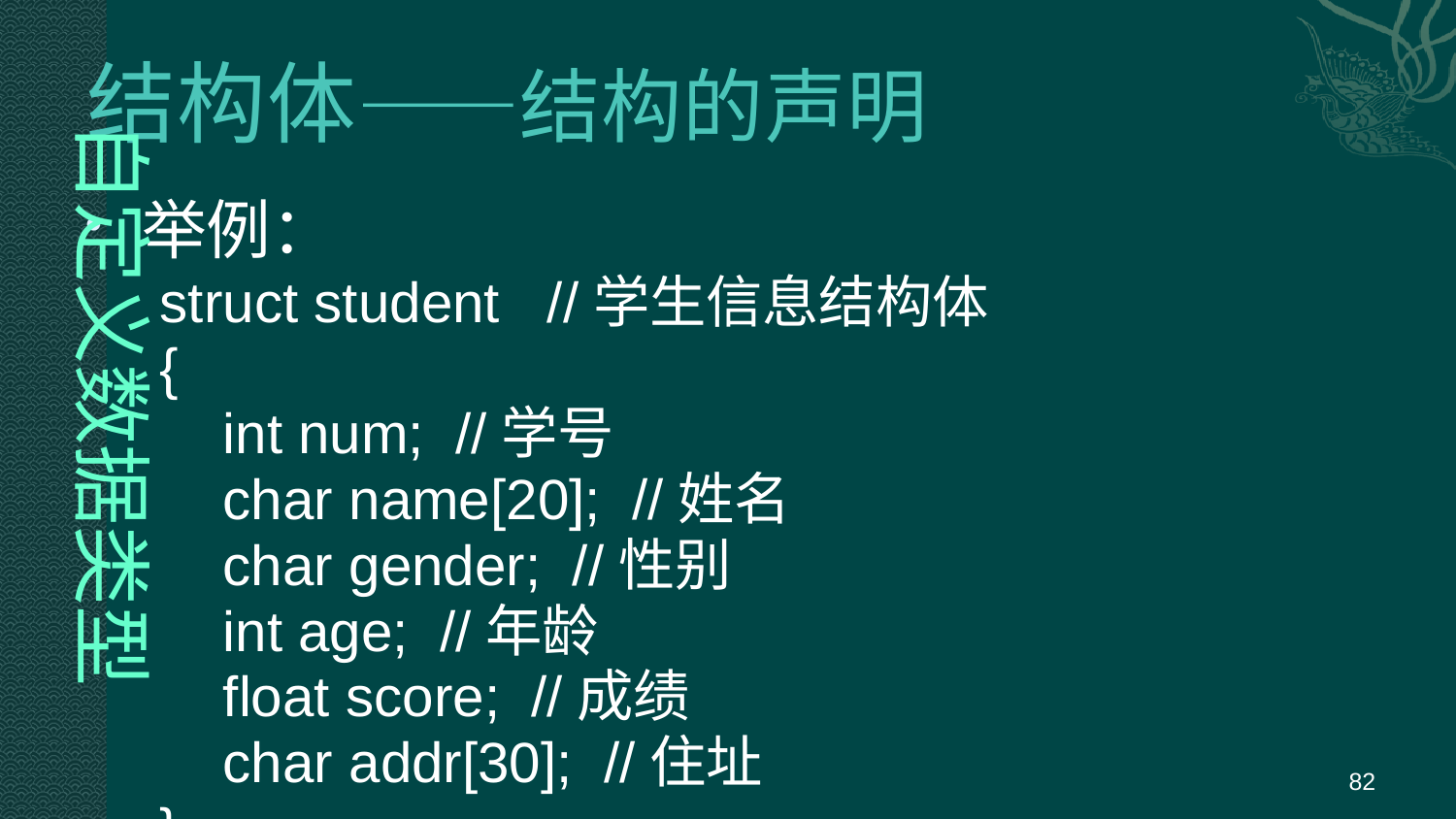

# 结构体——结构的声明
自定义数据类型
举例：
struct student   //学生信息结构体
{
    int num;  //学号
    char name[20];  //姓名
    char gender;  //性别
    int age;  //年龄
    float score;  //成绩
    char addr[30];  //住址
}
82